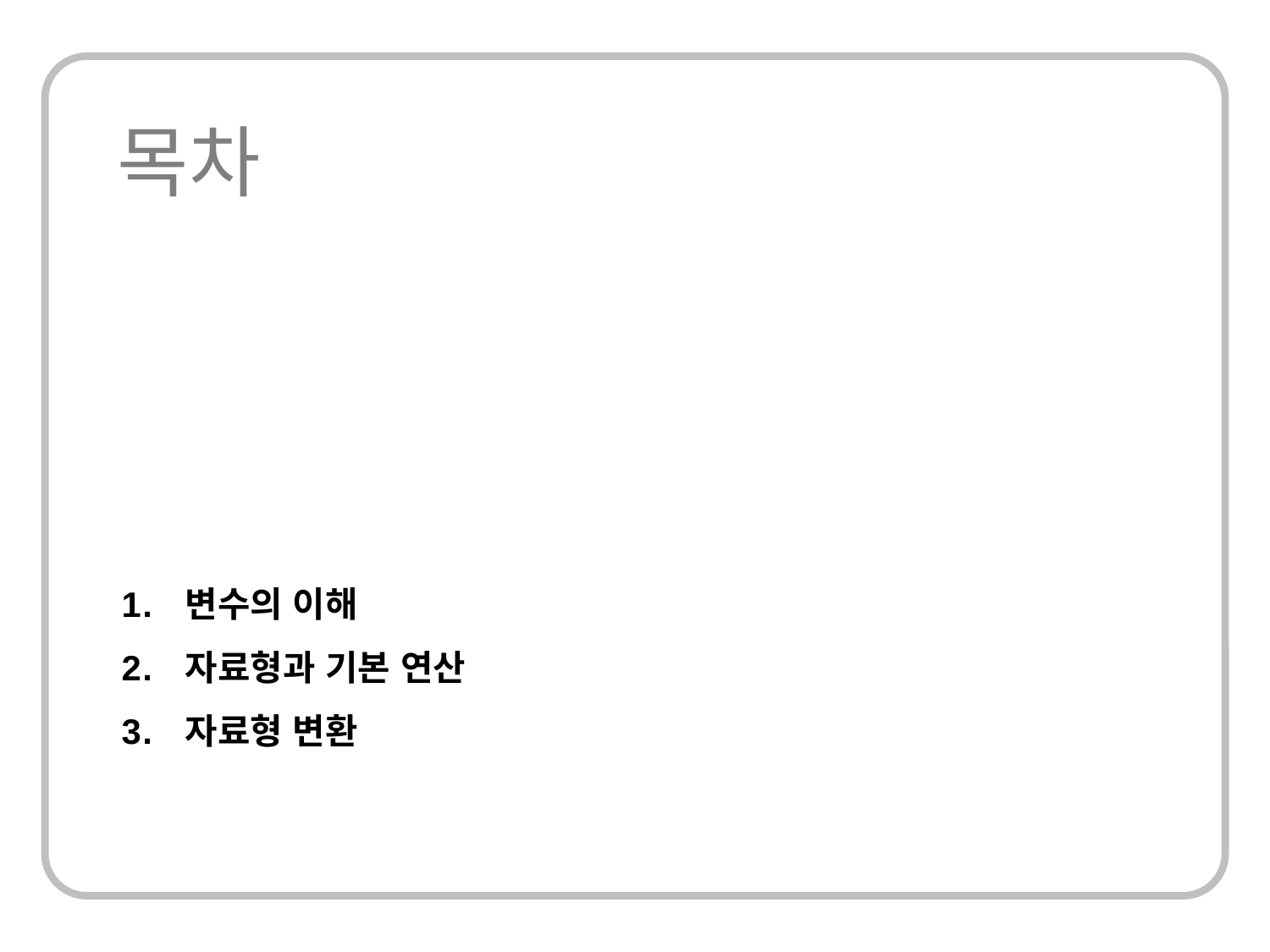

변수의 이해
자료형과 기본 연산
자료형 변환